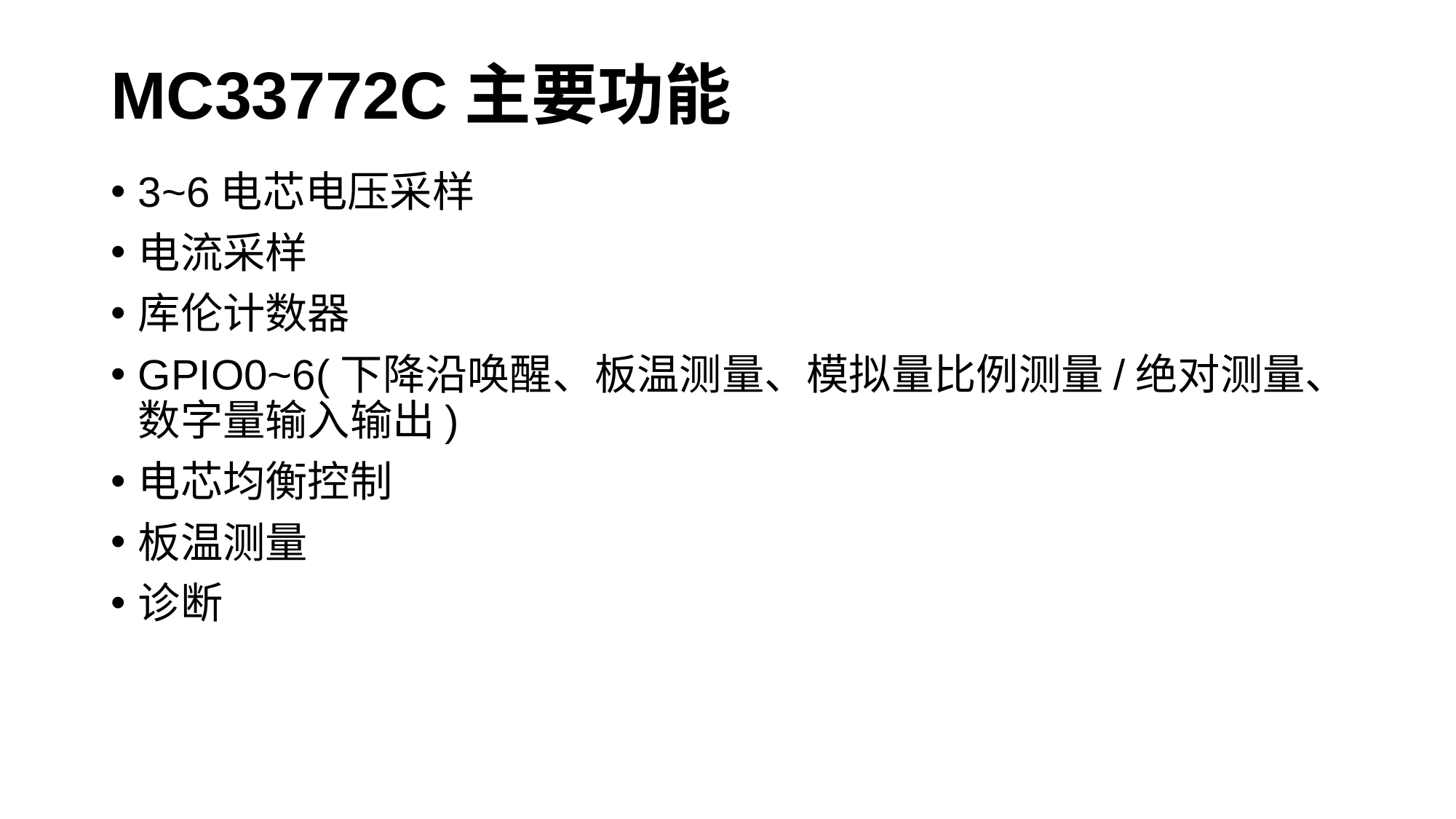

# MC33772C主要功能
3~6电芯电压采样
电流采样
库伦计数器
GPIO0~6(下降沿唤醒、板温测量、模拟量比例测量/绝对测量、数字量输入输出)
电芯均衡控制
板温测量
诊断